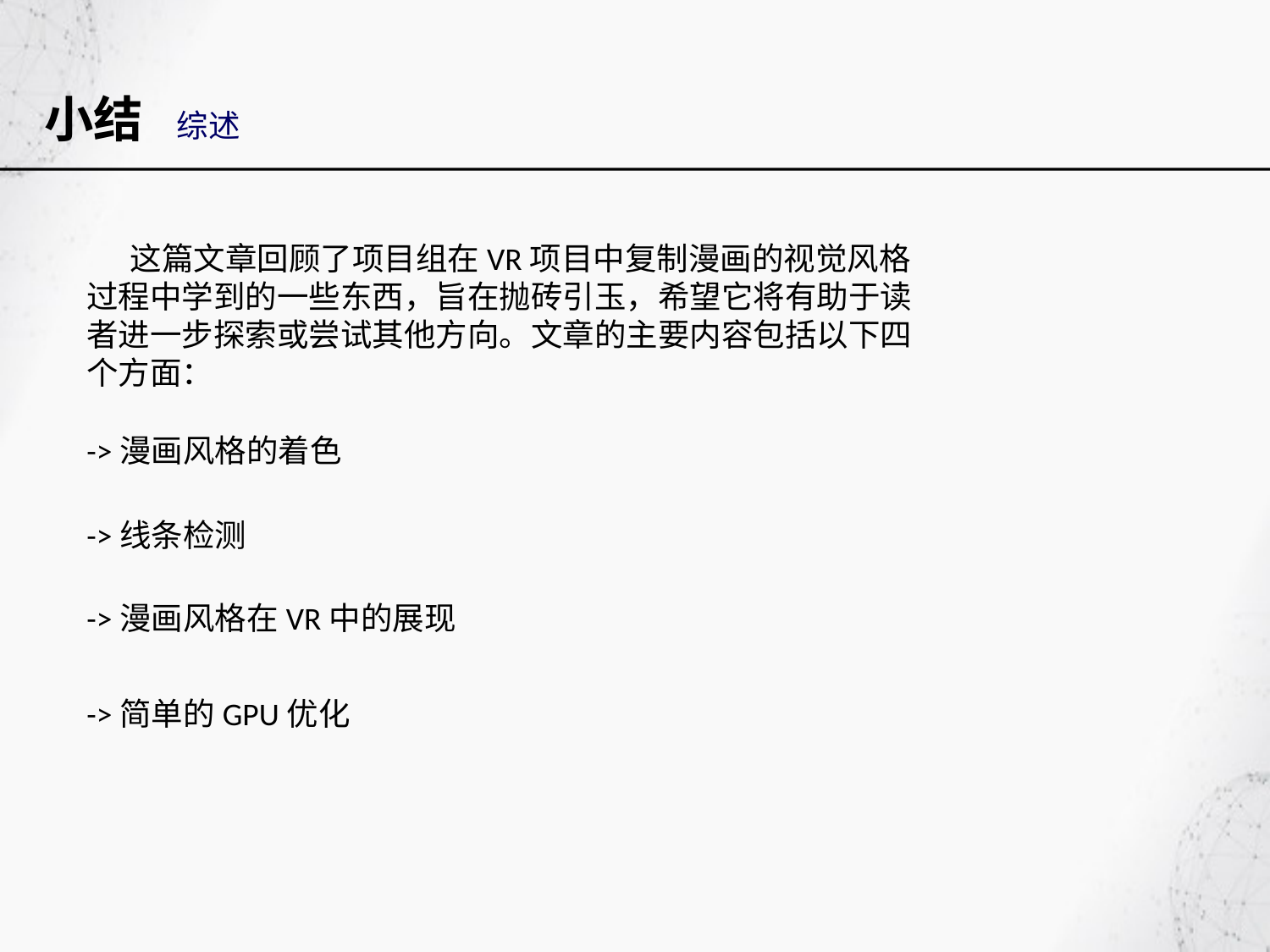

小结   综述

     这篇文章回顾了项目组在VR项目中复制漫画的视觉风格过程中学到的一些东西，旨在抛砖引玉，希望它将有助于读者进一步探索或尝试其他方向。文章的主要内容包括以下四个方面：
->漫画风格的着色
->线条检测
->漫画风格在VR中的展现
->简单的GPU优化